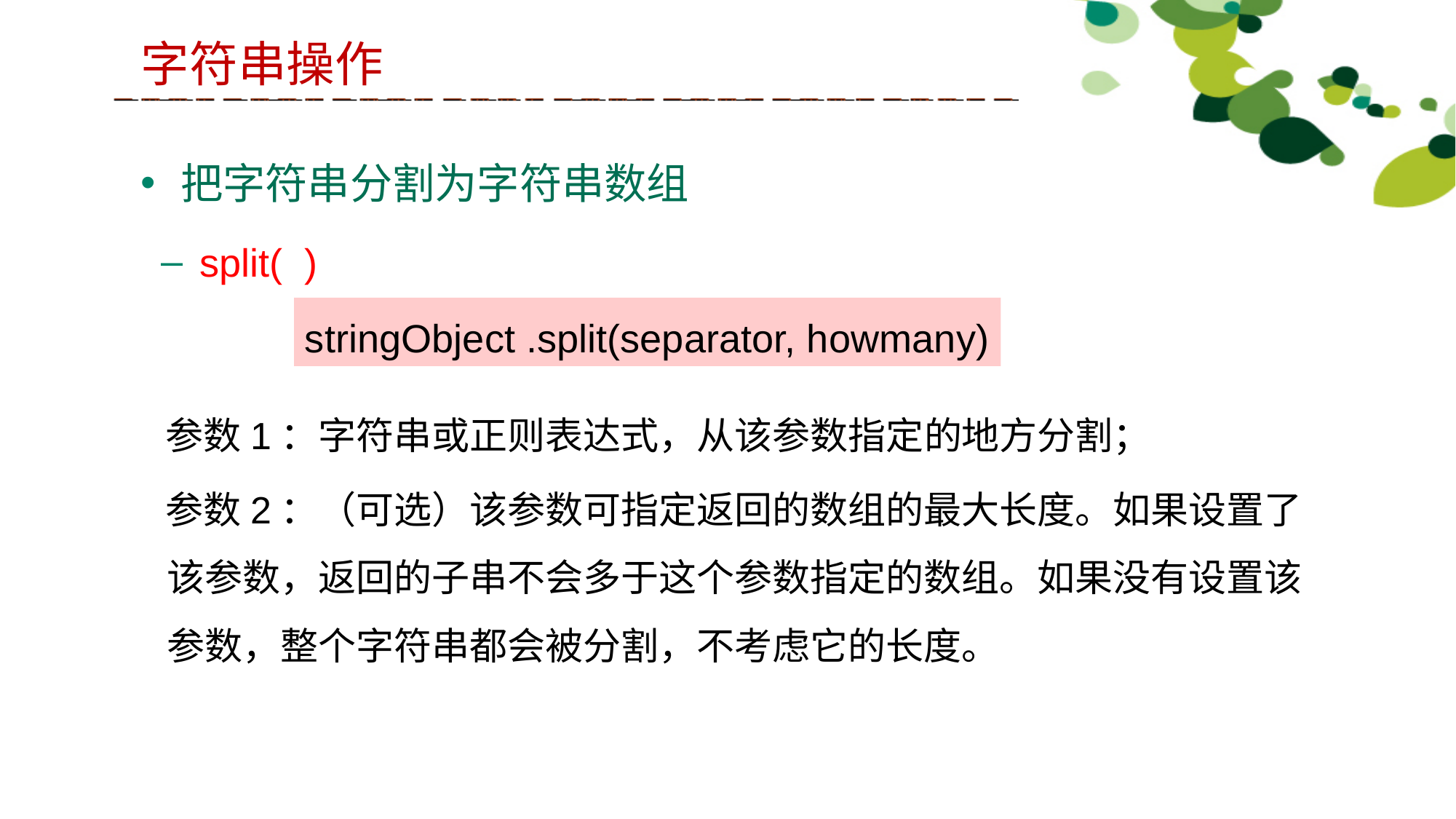

字符串操作
 把字符串分割为字符串数组
 split(  )

stringObject .split(separator, howmany)
  参数1：字符串或正则表达式，从该参数指定的地方分割；
  参数2：（可选）该参数可指定返回的数组的最大长度。如果设置了该参数，返回的子串不会多于这个参数指定的数组。如果没有设置该参数，整个字符串都会被分割，不考虑它的长度。